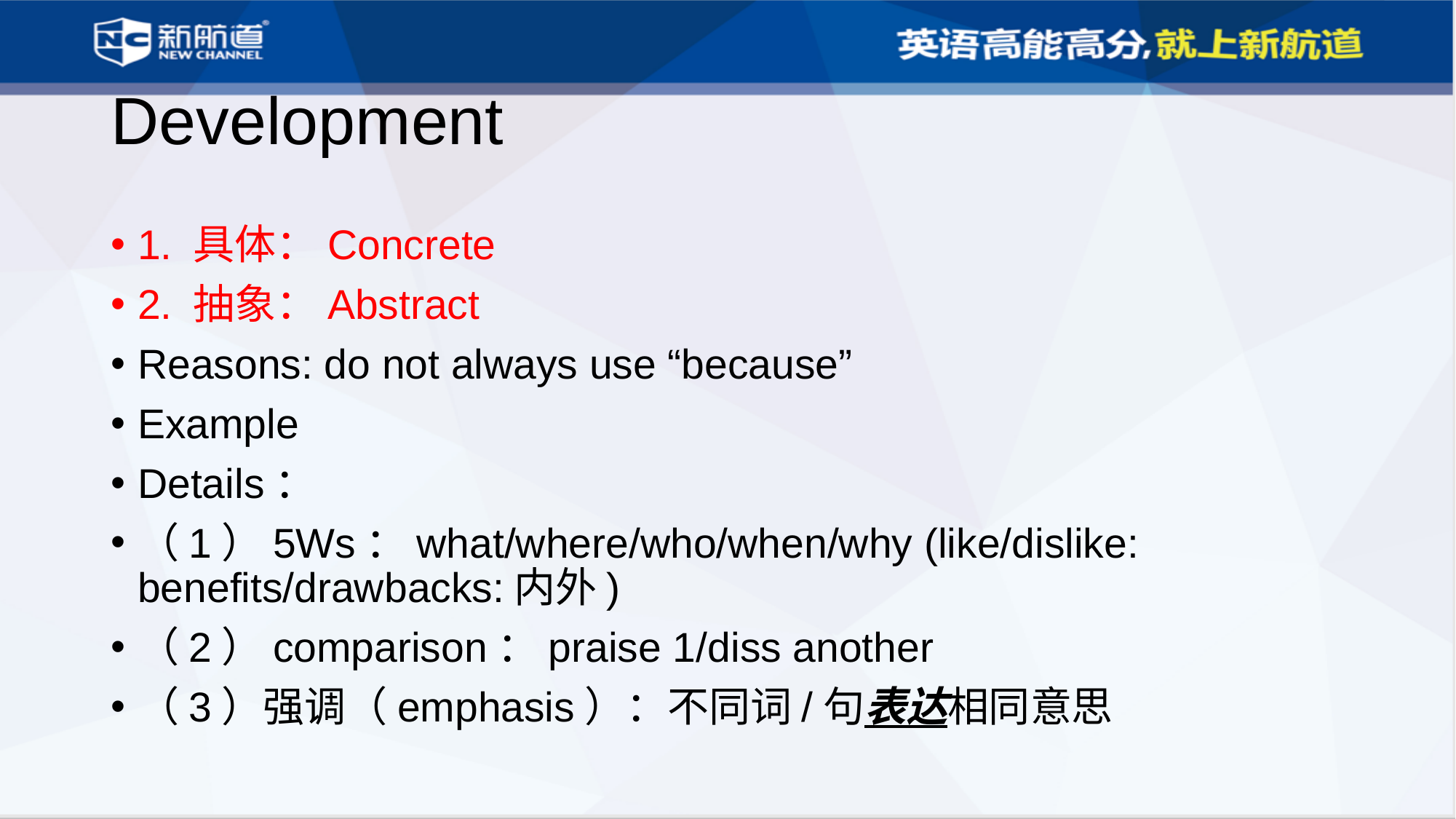

# Development
1. 具体：Concrete
2. 抽象：Abstract
Reasons: do not always use “because”
Example
Details：
（1）5Ws：what/where/who/when/why (like/dislike: benefits/drawbacks:内外)
（2）comparison：praise 1/diss another
（3）强调（emphasis）：不同词/句表达相同意思